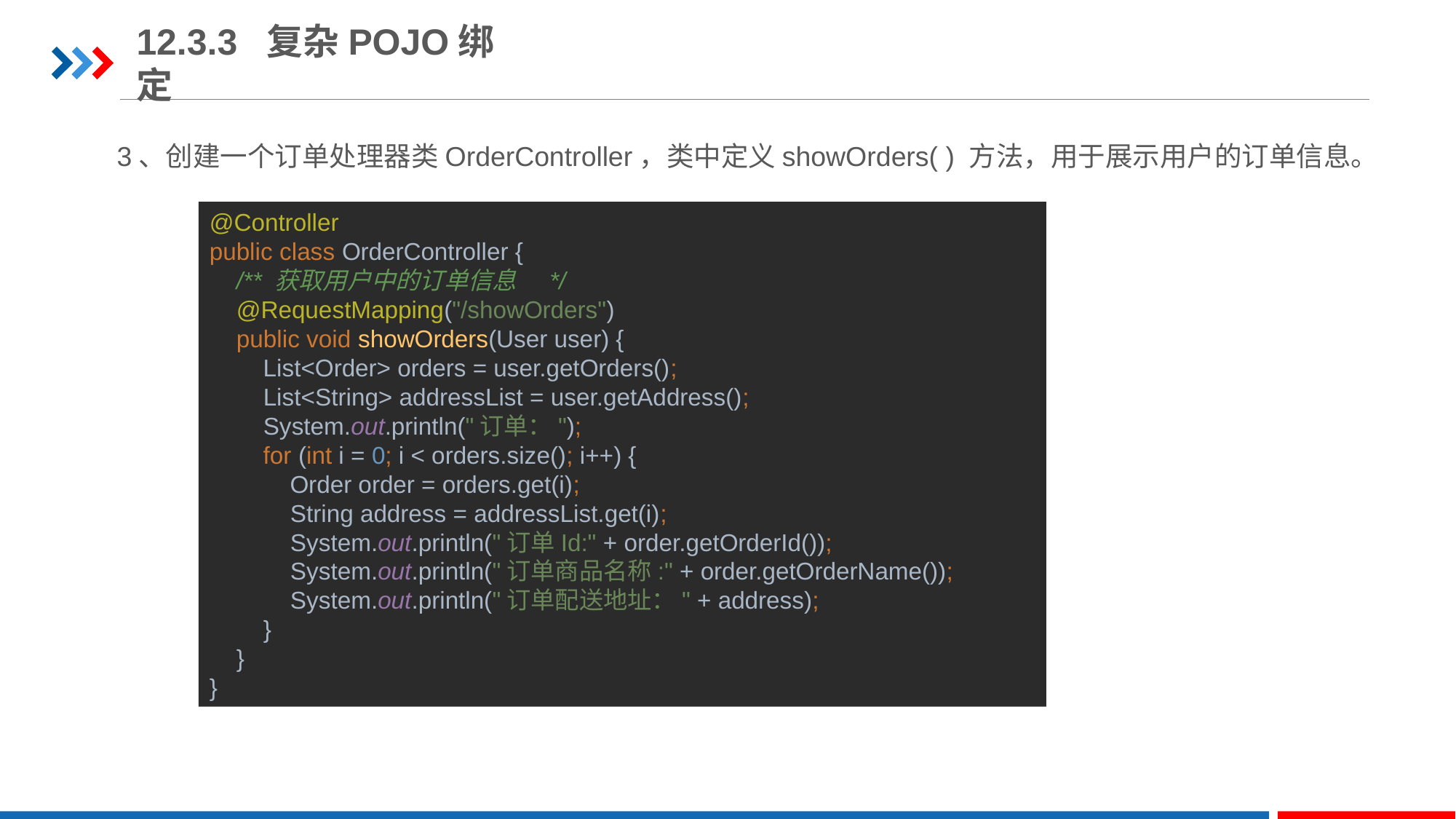

12.3.3  复杂POJO绑定
3、创建一个订单处理器类OrderController，类中定义showOrders( ) 方法，用于展示用户的订单信息。
STEP  02
@Controller
public class OrderController {
    /** 获取用户中的订单信息     */
    @RequestMapping("/showOrders")
    public void showOrders(User user) {
        List<Order> orders = user.getOrders();
        List<String> addressList = user.getAddress();
        System.out.println("订单：");
        for (int i = 0; i < orders.size(); i++) {
            Order order = orders.get(i);
            String address = addressList.get(i);
            System.out.println("订单Id:" + order.getOrderId());
            System.out.println("订单商品名称:" + order.getOrderName());
            System.out.println("订单配送地址：" + address);
        }
    }
}